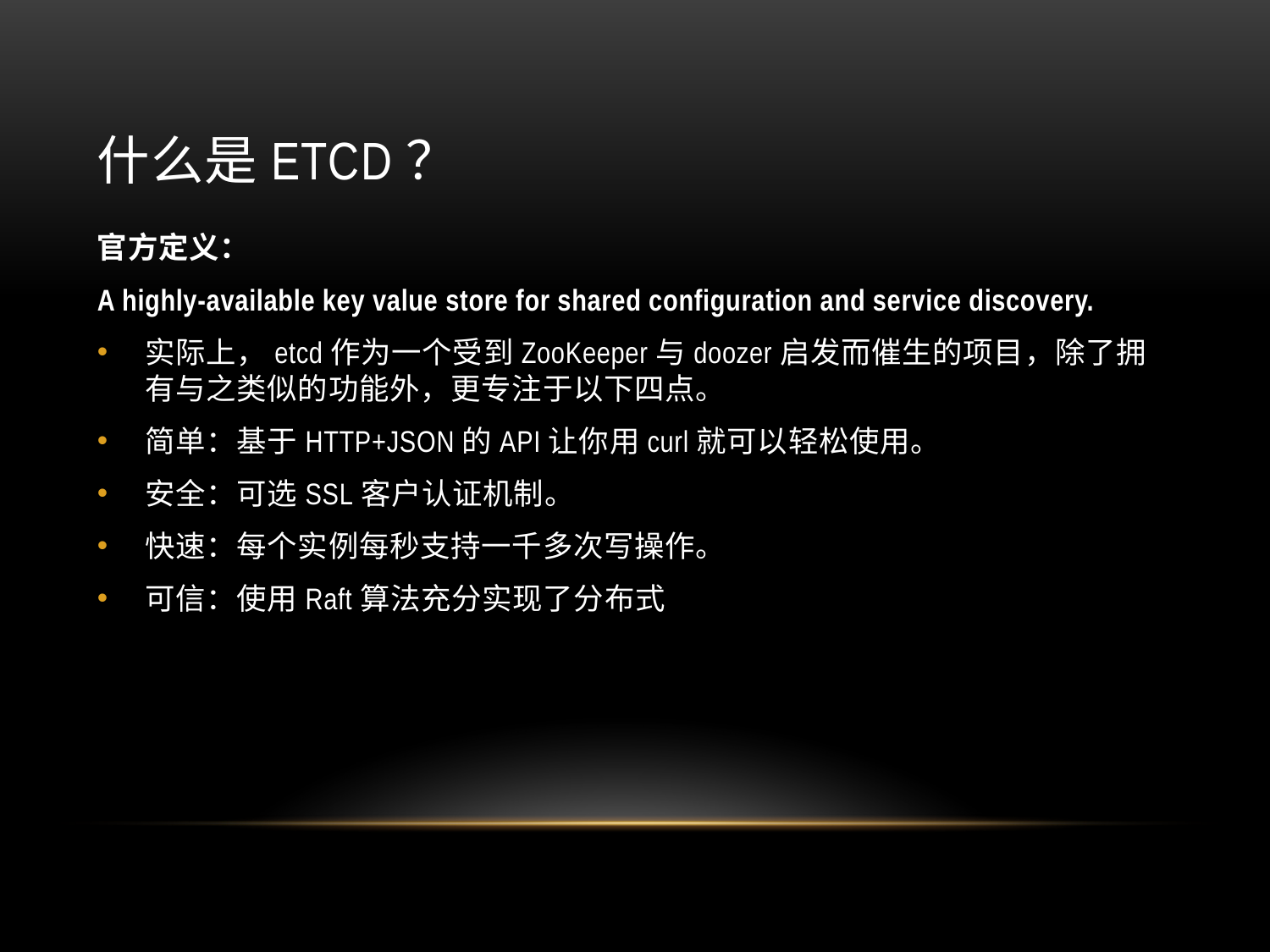

# 什么是ETCD？
官方定义：
A highly-available key value store for shared configuration and service discovery.
实际上，etcd作为一个受到ZooKeeper与doozer启发而催生的项目，除了拥有与之类似的功能外，更专注于以下四点。
简单：基于HTTP+JSON的API让你用curl就可以轻松使用。
安全：可选SSL客户认证机制。
快速：每个实例每秒支持一千多次写操作。
可信：使用Raft算法充分实现了分布式